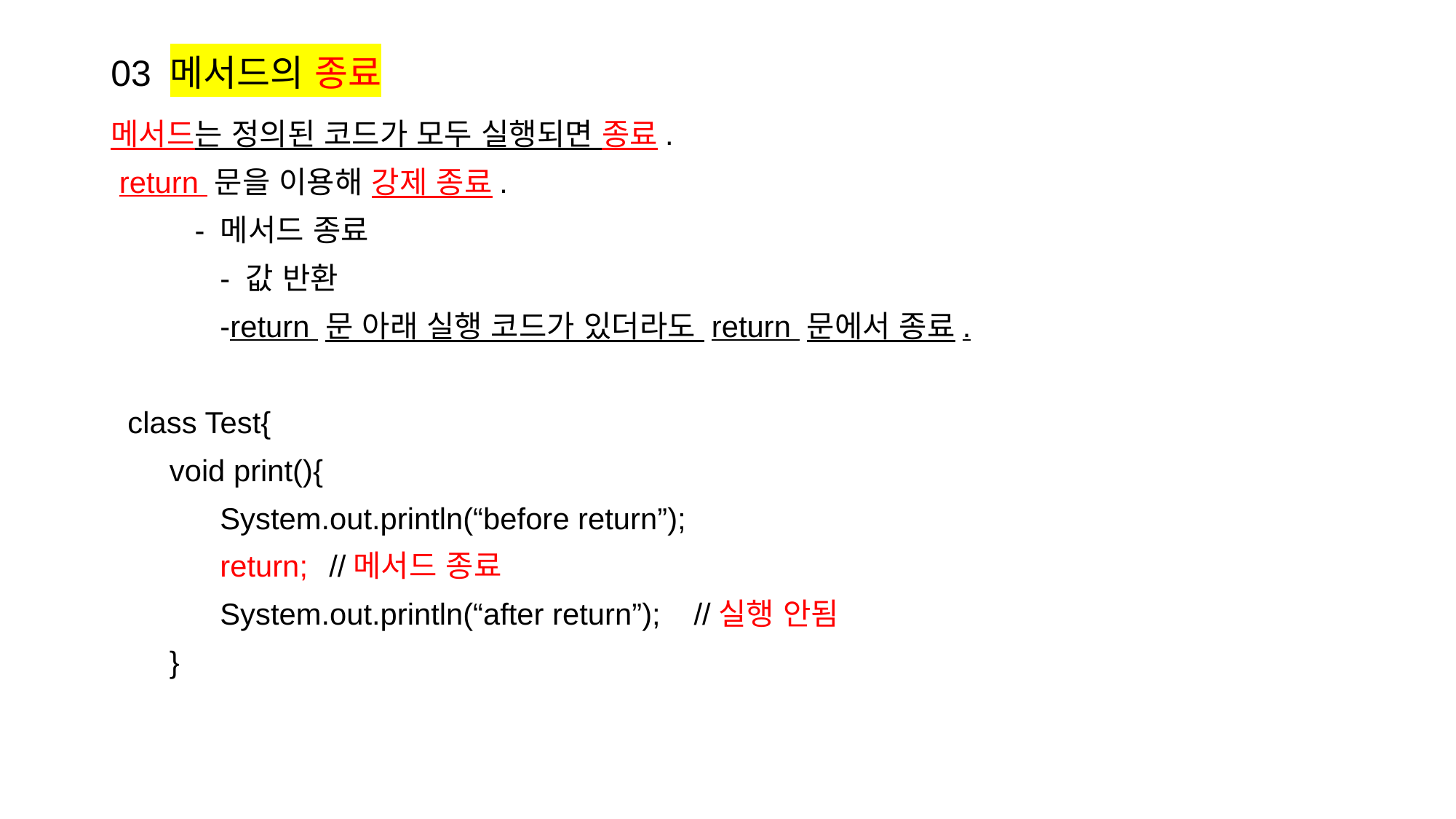

# 03 메서드의 종료
메서드는 정의된 코드가 모두 실행되면 종료.
 return 문을 이용해 강제 종료.
          - 메서드 종료
	- 값 반환
	-return 문 아래 실행 코드가 있더라도 return 문에서 종료.

  class Test{
       void print(){
	System.out.println(“before return”);
	return;	//메서드 종료
	System.out.println(“after return”);    //실행 안됨
       }